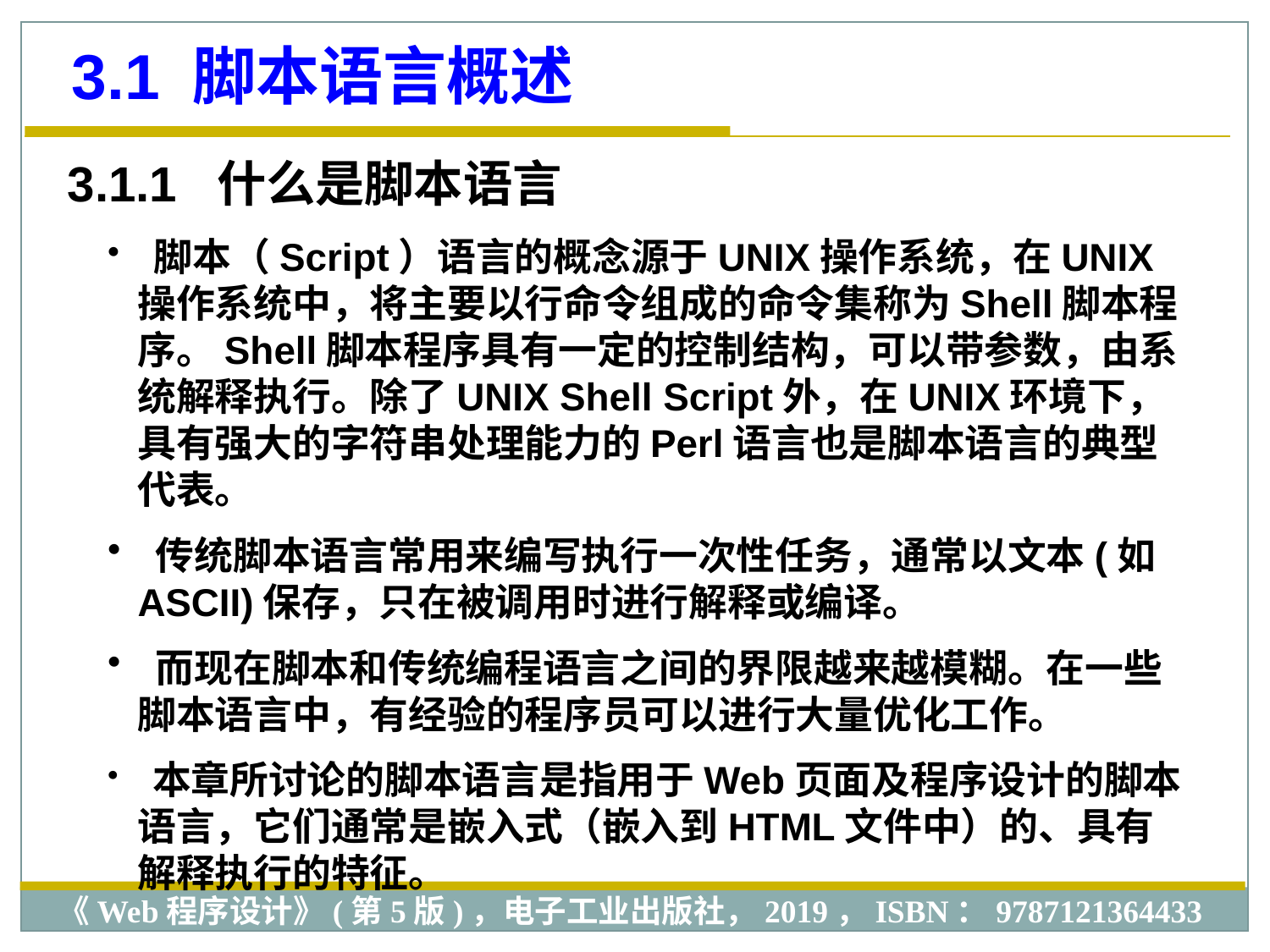

3.1 脚本语言概述
3.1.1  什么是脚本语言
 脚本（Script）语言的概念源于UNIX操作系统，在UNIX操作系统中，将主要以行命令组成的命令集称为Shell脚本程序。Shell脚本程序具有一定的控制结构，可以带参数，由系统解释执行。除了UNIX Shell Script外，在UNIX环境下，具有强大的字符串处理能力的Perl语言也是脚本语言的典型代表。
 传统脚本语言常用来编写执行一次性任务，通常以文本(如ASCII)保存，只在被调用时进行解释或编译。
 而现在脚本和传统编程语言之间的界限越来越模糊。在一些脚本语言中，有经验的程序员可以进行大量优化工作。
 本章所讨论的脚本语言是指用于Web页面及程序设计的脚本语言，它们通常是嵌入式（嵌入到HTML文件中）的、具有解释执行的特征。